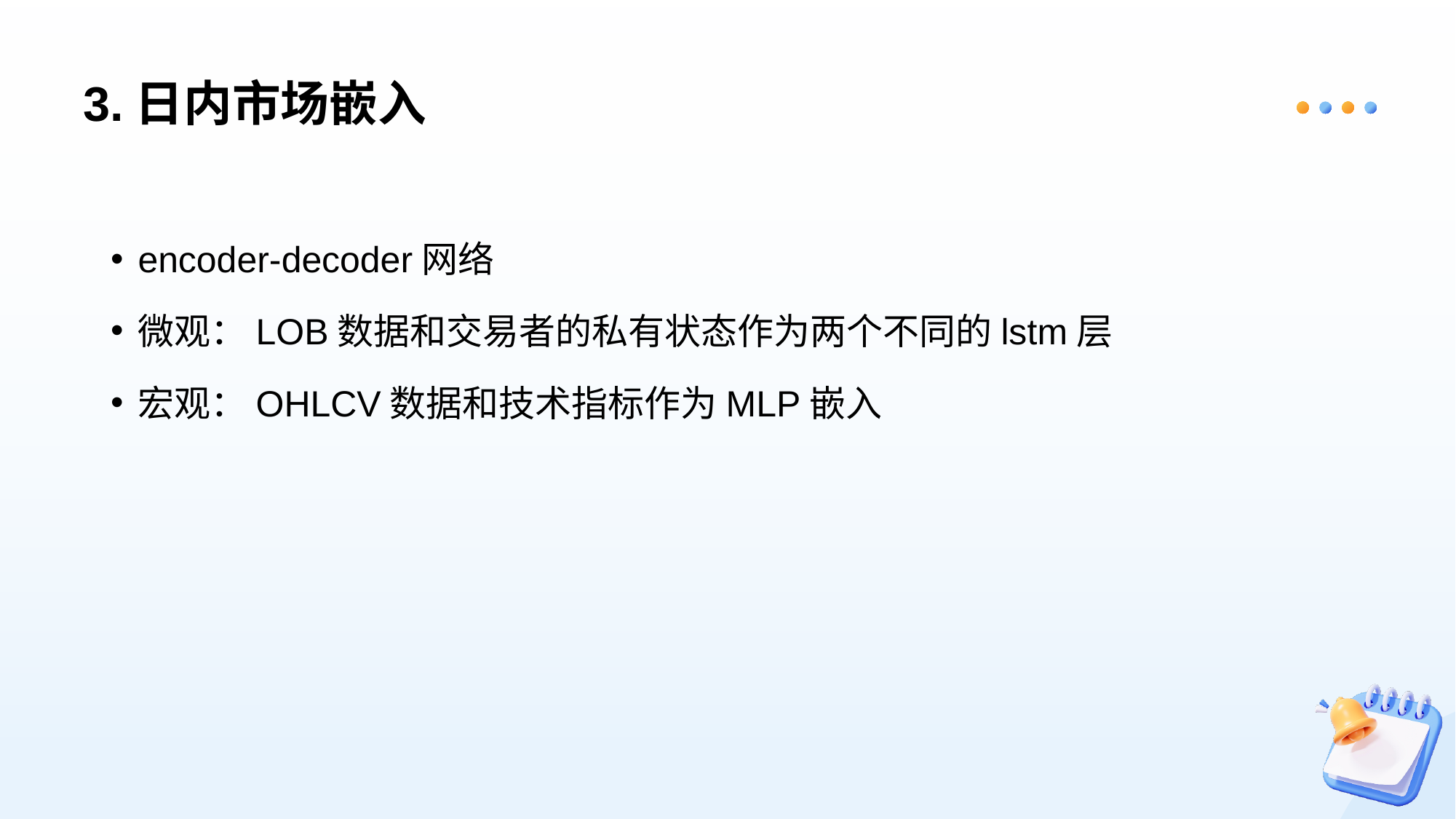

# 3.日内市场嵌入
encoder-decoder网络
微观：LOB数据和交易者的私有状态作为两个不同的lstm层
宏观：OHLCV数据和技术指标作为MLP嵌入